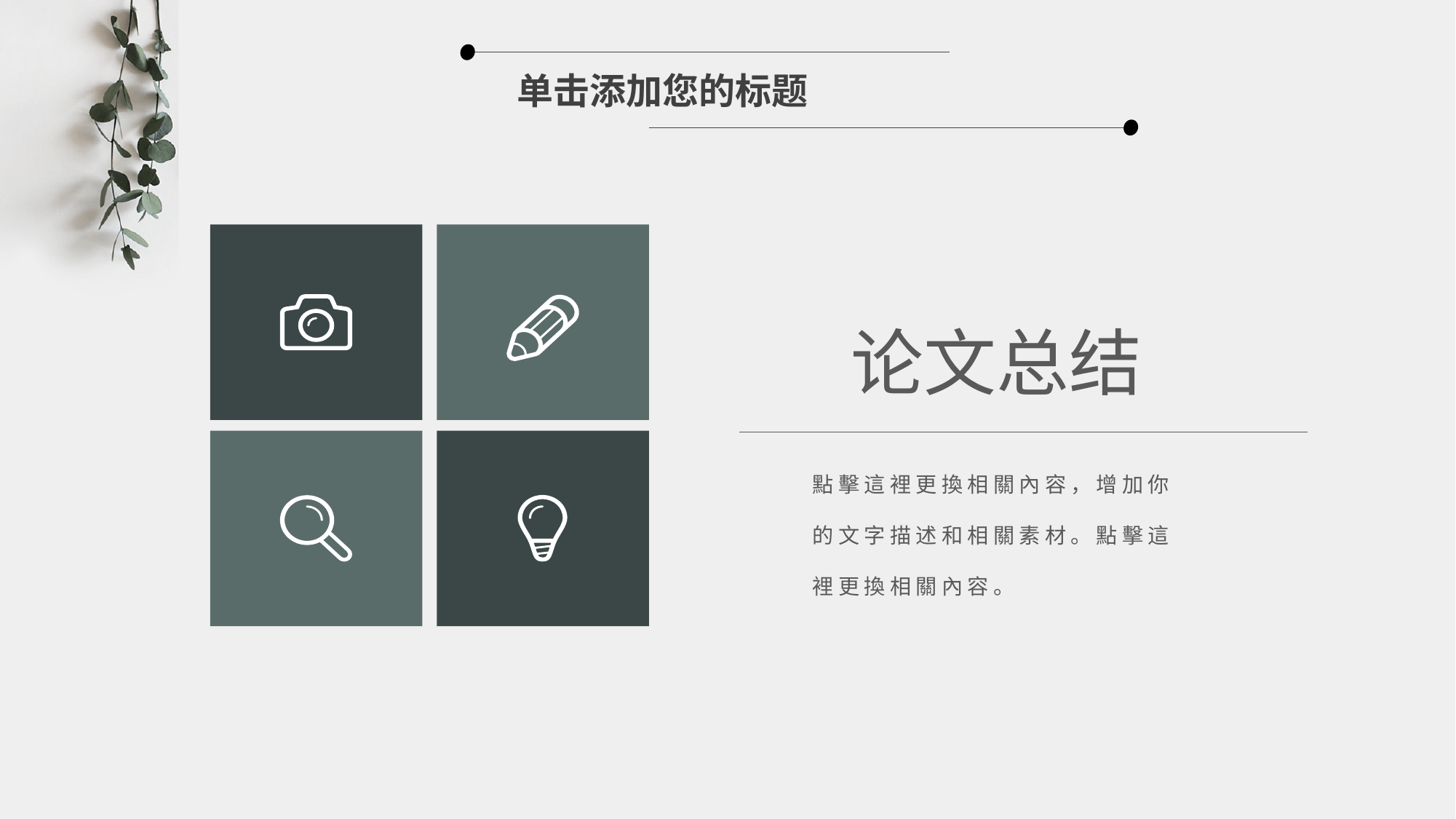

单击添加您的标题

论文总结
點擊這裡更換相關內容，增加你的文字描述和相關素材。點擊這裡更換相關內容。